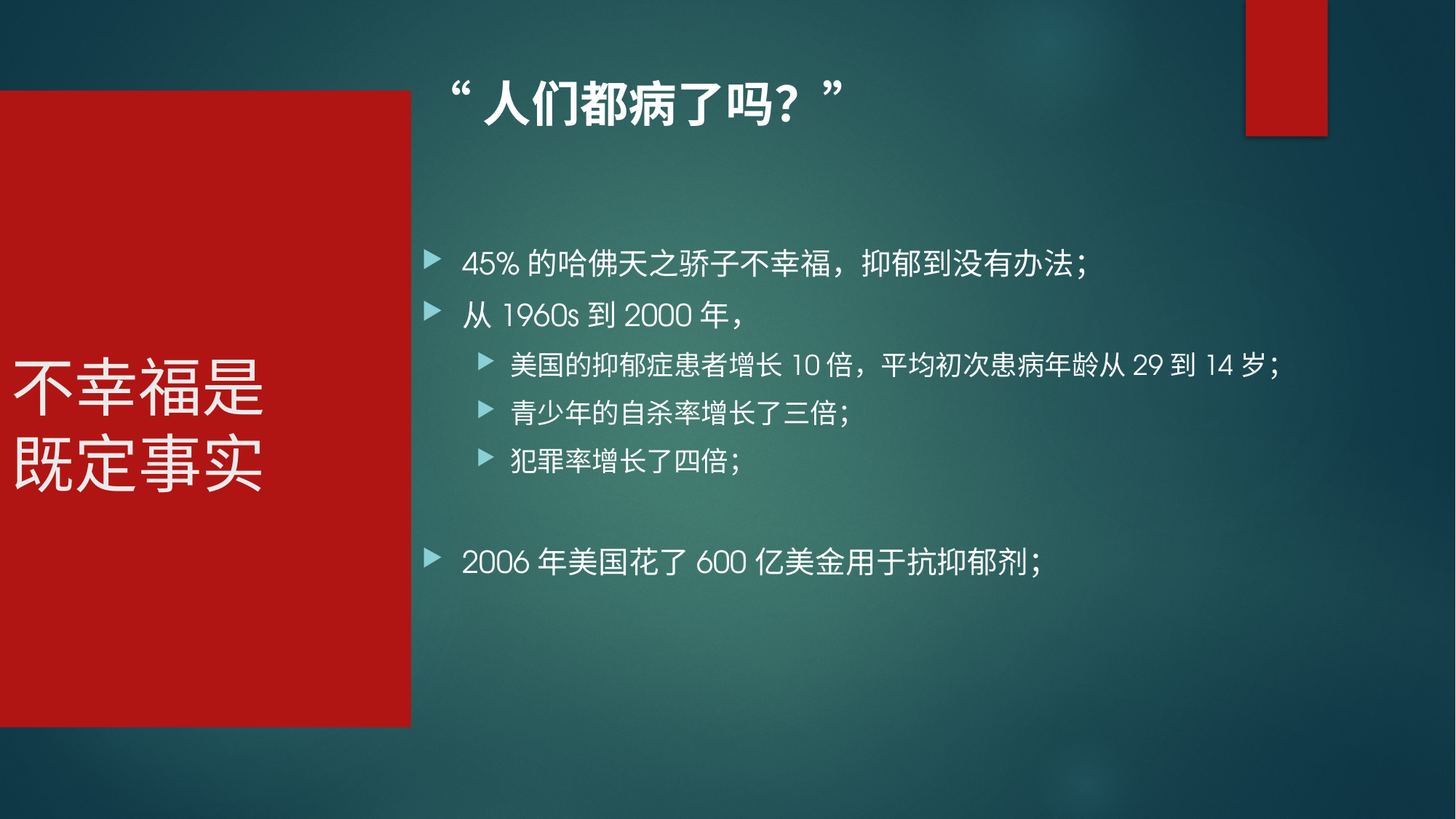

“人们都病了吗？”
45%的哈佛天之骄子不幸福，抑郁到没有办法；
从1960s到2000年，
美国的抑郁症患者增长10倍，平均初次患病年龄从29到14岁；
青少年的自杀率增长了三倍；
犯罪率增长了四倍；

2006年美国花了600亿美金用于抗抑郁剂；

# 不幸福是既定事实